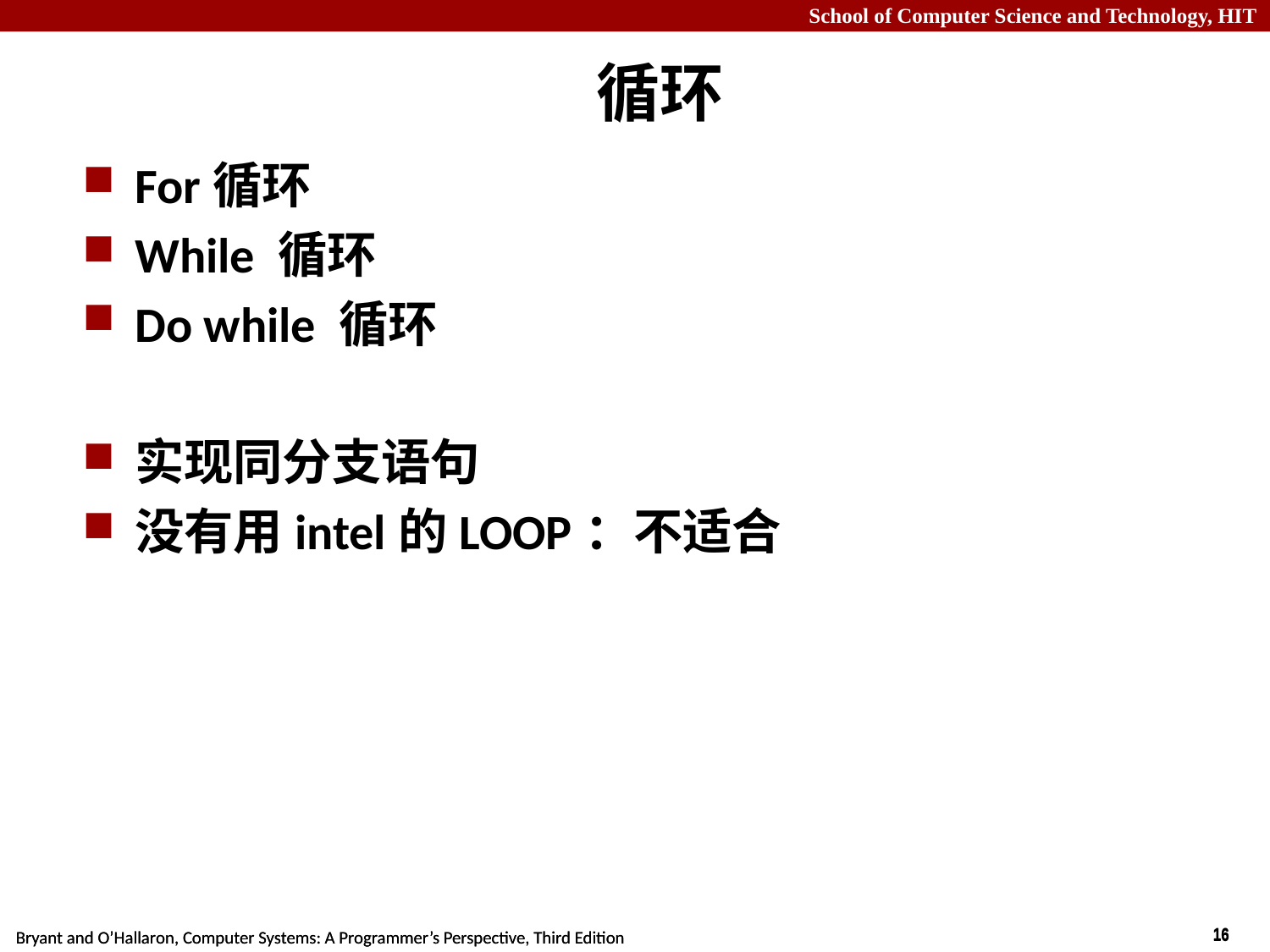

# 循环
For循环
While 循环
Do while 循环

实现同分支语句
没有用intel的LOOP：不适合